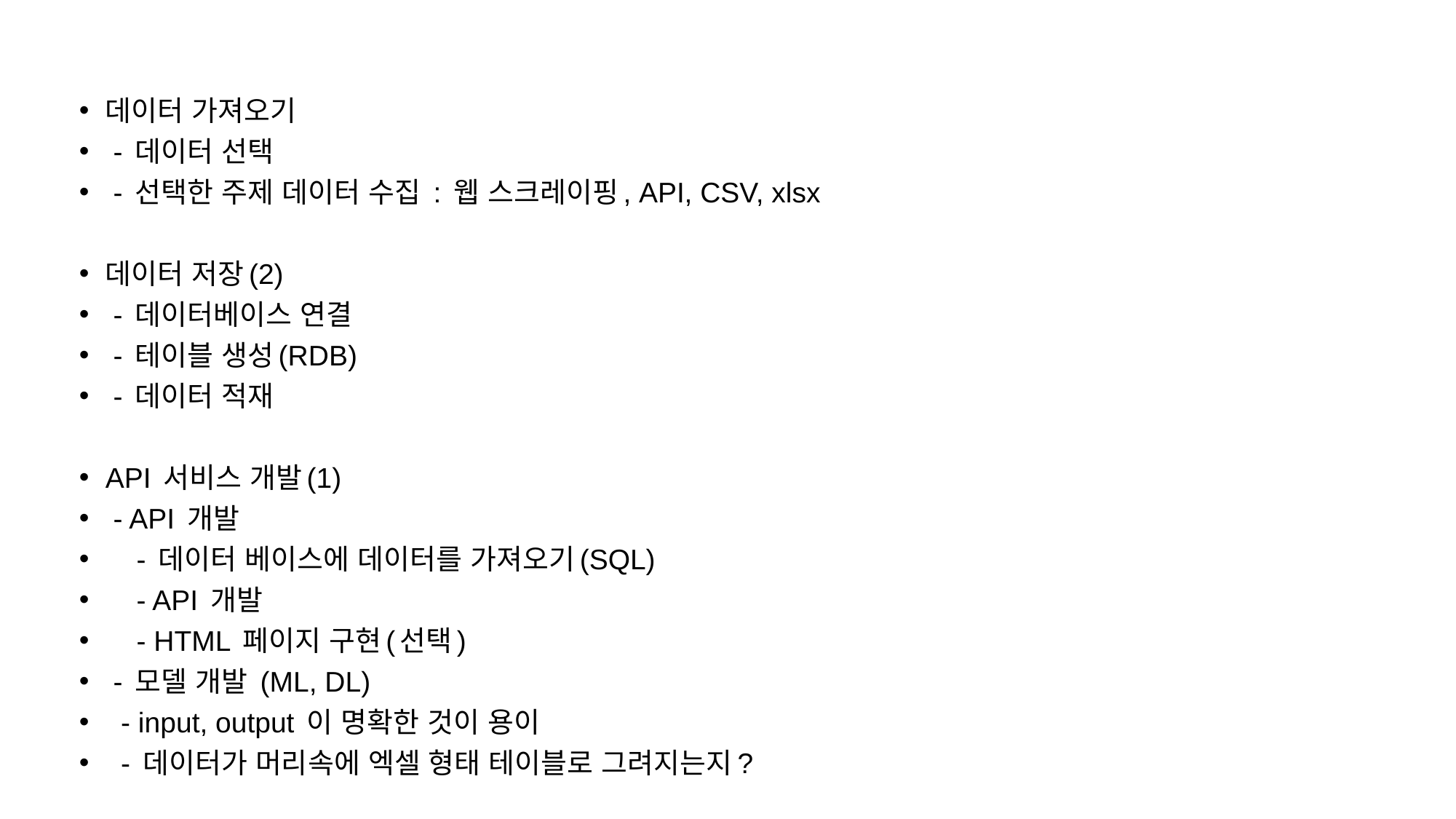

데이터 가져오기
 - 데이터 선택
 - 선택한 주제 데이터 수집 : 웹 스크레이핑, API, CSV, xlsx

데이터 저장(2)
 - 데이터베이스 연결
 - 테이블 생성(RDB)
 - 데이터 적재

API 서비스 개발(1)
 - API 개발
    - 데이터 베이스에 데이터를 가져오기(SQL)
    - API 개발
    - HTML 페이지 구현(선택)
 - 모델 개발 (ML, DL)
  - input, output 이 명확한 것이 용이
  - 데이터가 머리속에 엑셀 형태 테이블로 그려지는지?